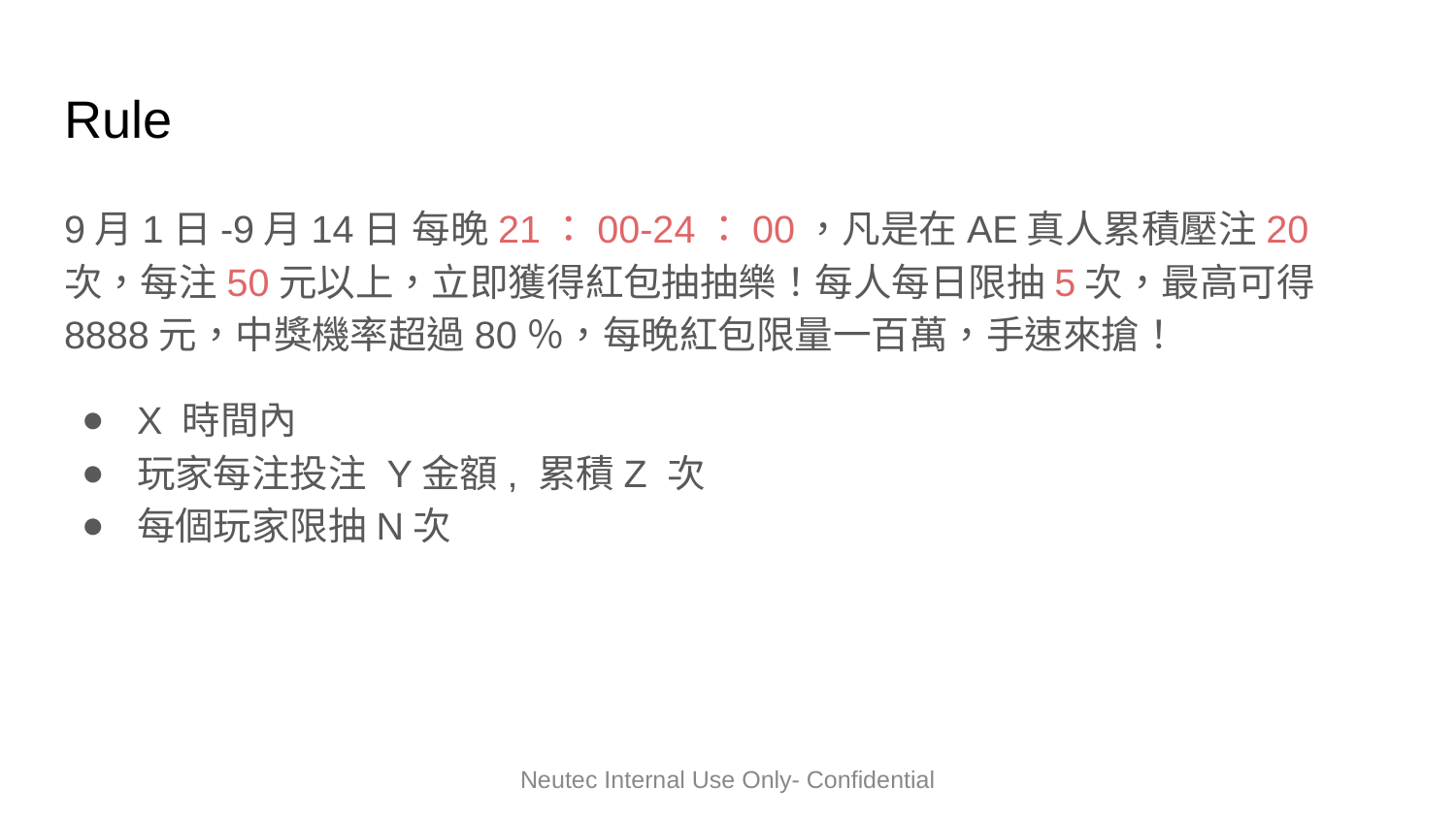

# Rule
9月1日-9月14日 每晚21：00-24：00，凡是在AE真人累積壓注20次，每注50元以上，立即獲得紅包抽抽樂！每人每日限抽5次，最高可得8888元，中獎機率超過80％，每晚紅包限量一百萬，手速來搶！
X 時間內
玩家每注投注 Y金額, 累積Z 次
每個玩家限抽N次

Neutec Internal Use Only- Confidential